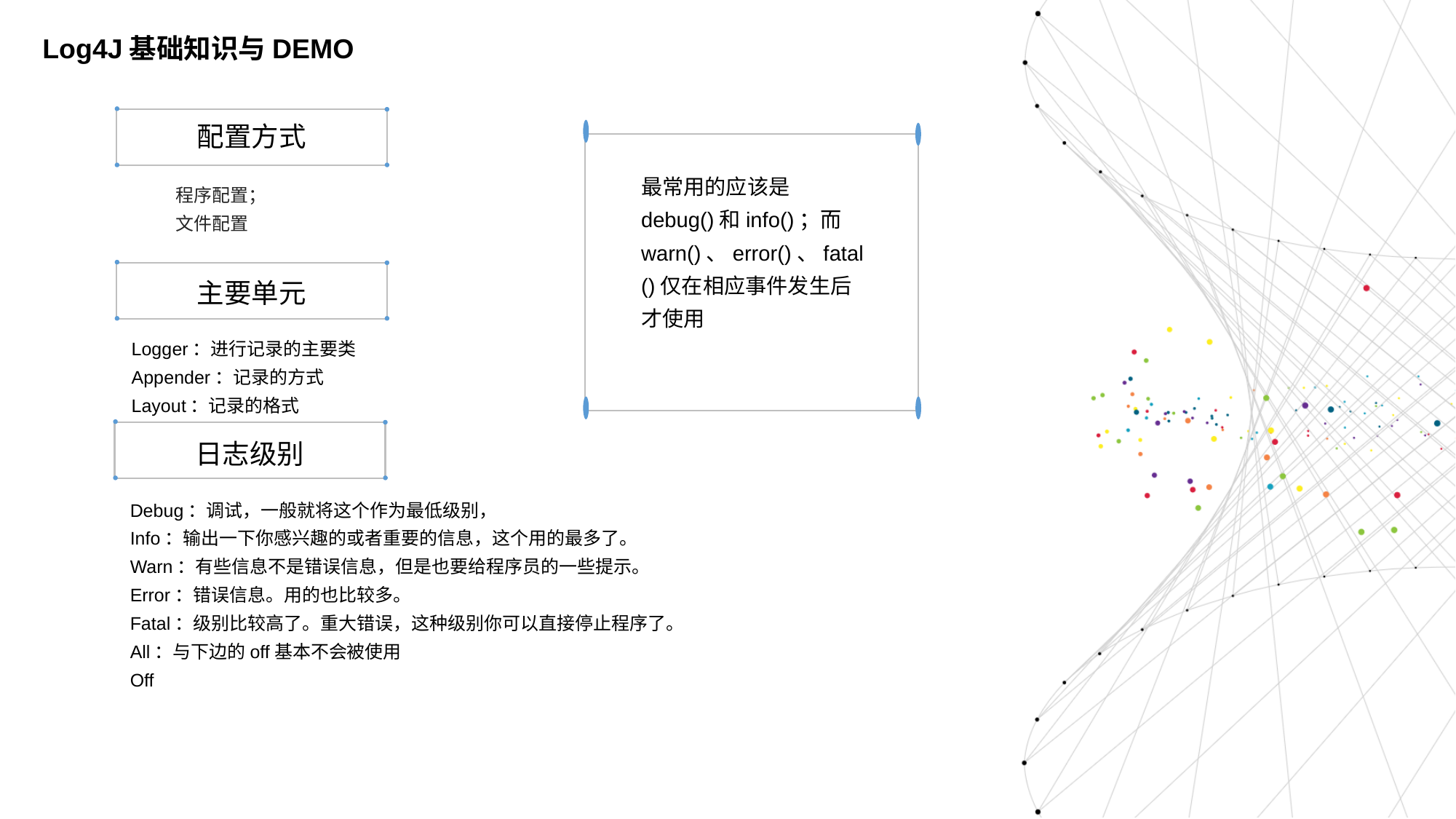

Log4J基础知识与DEMO

配置方式

最常用的应该是debug()和info()；而warn()、error()、fatal()仅在相应事件发生后才使用
          程序配置；
          文件配置

主要单元
Logger：进行记录的主要类
Appender：记录的方式
Layout：记录的格式

日志级别
Debug：调试，一般就将这个作为最低级别，
Info：输出一下你感兴趣的或者重要的信息，这个用的最多了。
Warn：有些信息不是错误信息，但是也要给程序员的一些提示。
Error：错误信息。用的也比较多。
Fatal：级别比较高了。重大错误，这种级别你可以直接停止程序了。
All：与下边的off基本不会被使用
Off